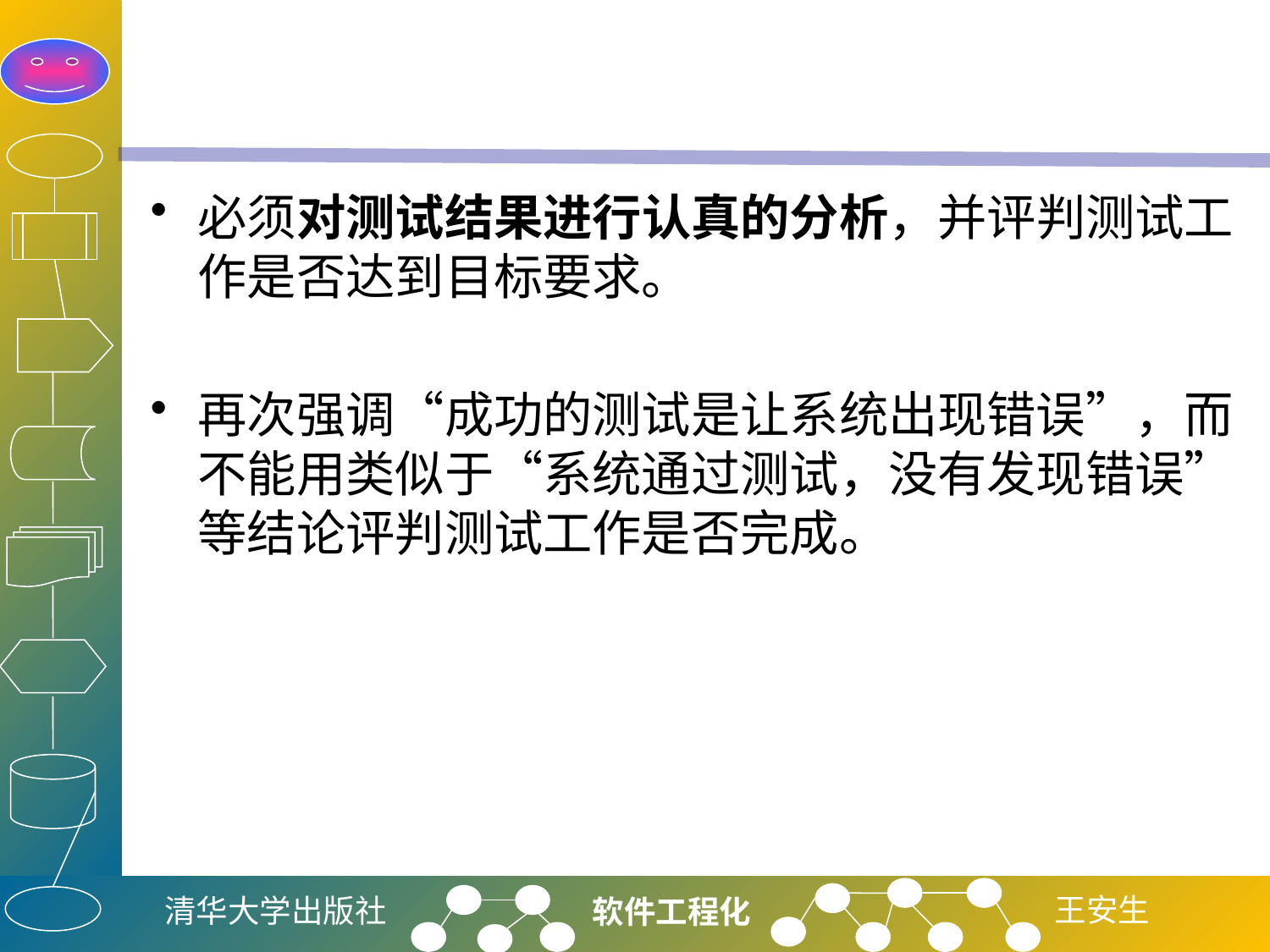

#
必须对测试结果进行认真的分析，并评判测试工作是否达到目标要求。

再次强调“成功的测试是让系统出现错误”，而不能用类似于“系统通过测试，没有发现错误”等结论评判测试工作是否完成。